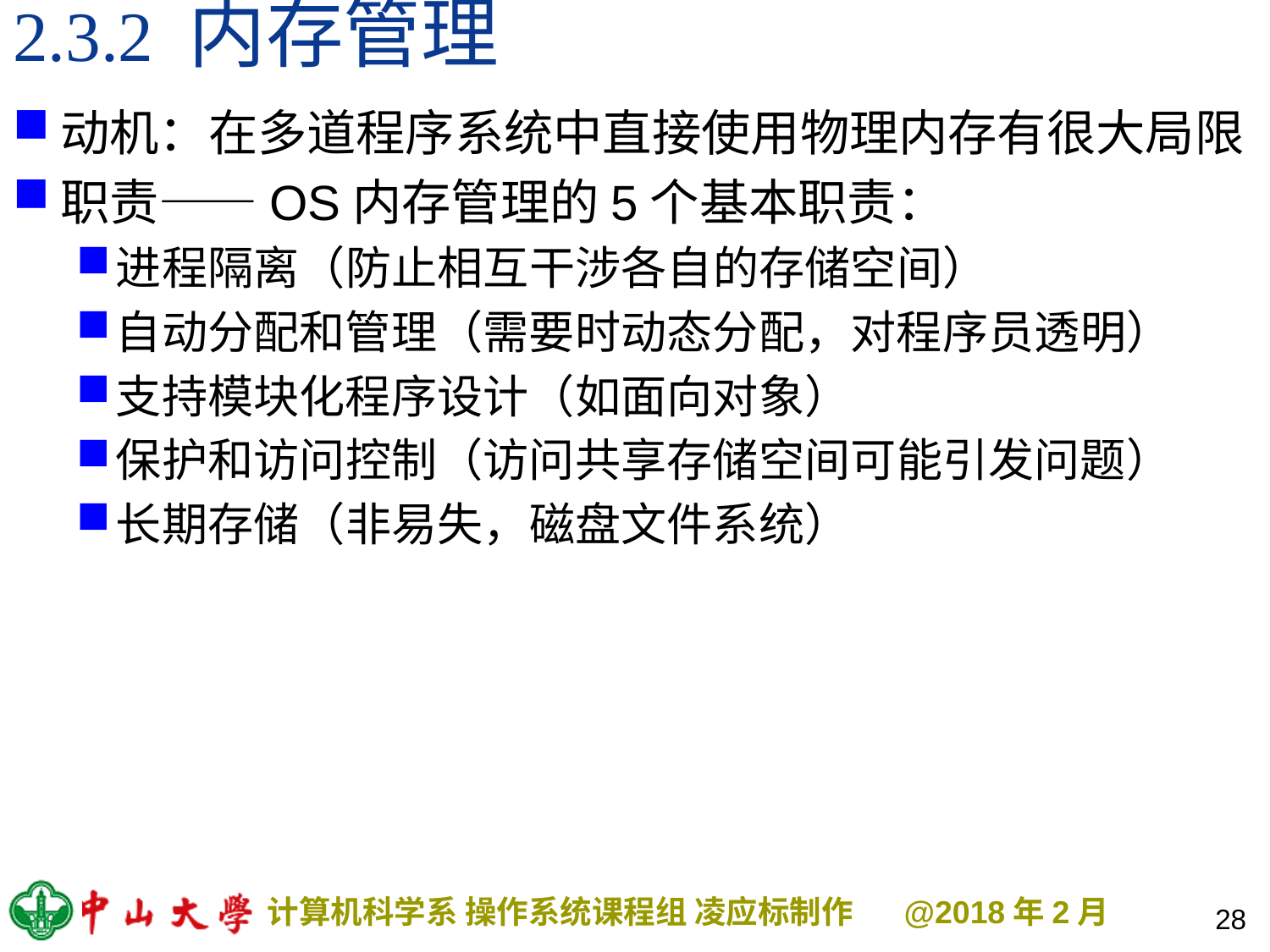

# 2.3.2 内存管理
动机：在多道程序系统中直接使用物理内存有很大局限
职责——OS内存管理的5个基本职责：
进程隔离（防止相互干涉各自的存储空间）
自动分配和管理（需要时动态分配，对程序员透明）
支持模块化程序设计（如面向对象）
保护和访问控制（访问共享存储空间可能引发问题）
长期存储（非易失，磁盘文件系统）
28